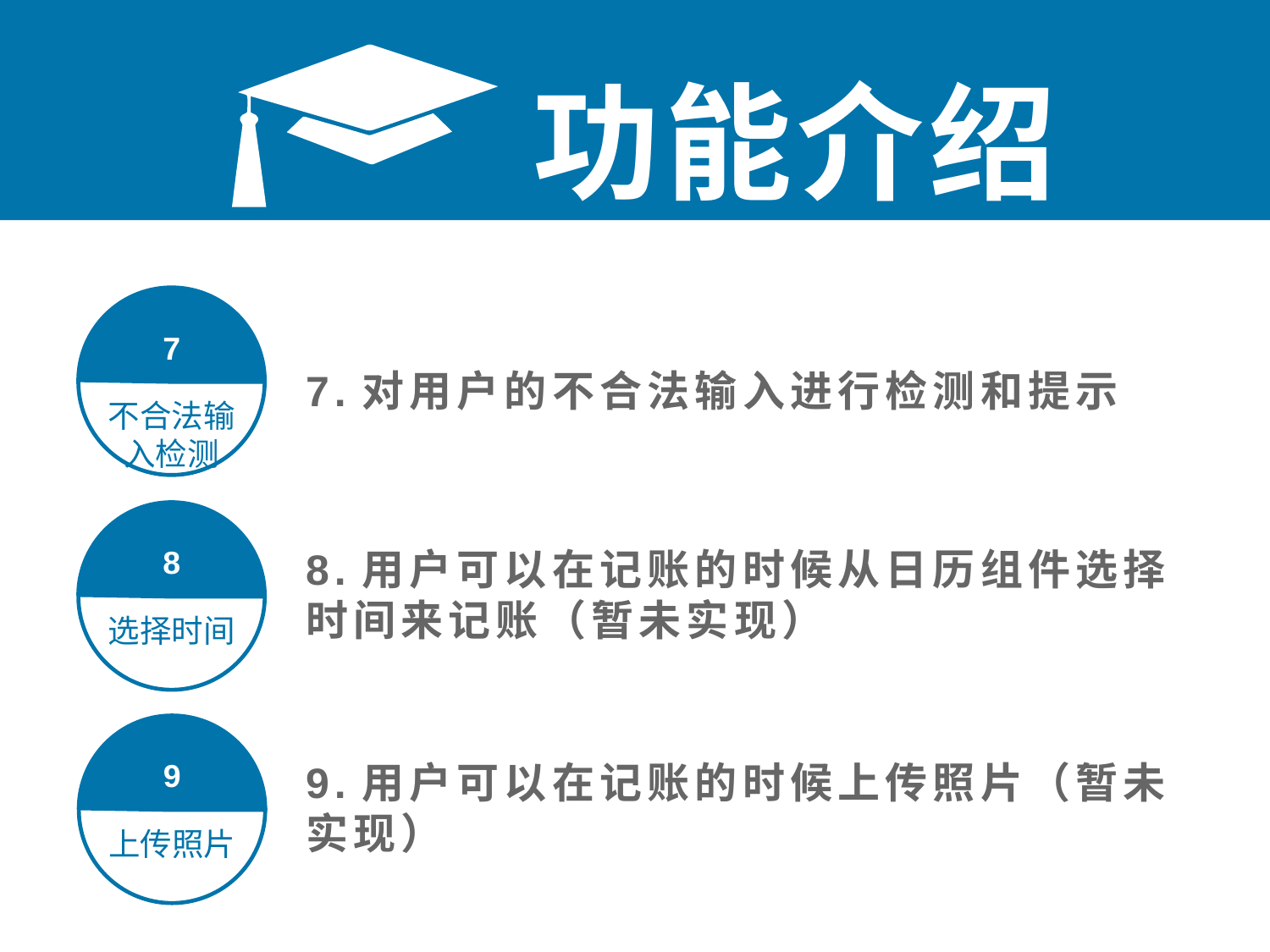

功能介绍

7
不合法输入检测
7.对用户的不合法输入进行检测和提示

8
选择时间
8.用户可以在记账的时候从日历组件选择时间来记账（暂未实现）

9
上传照片
9.用户可以在记账的时候上传照片（暂未实现）